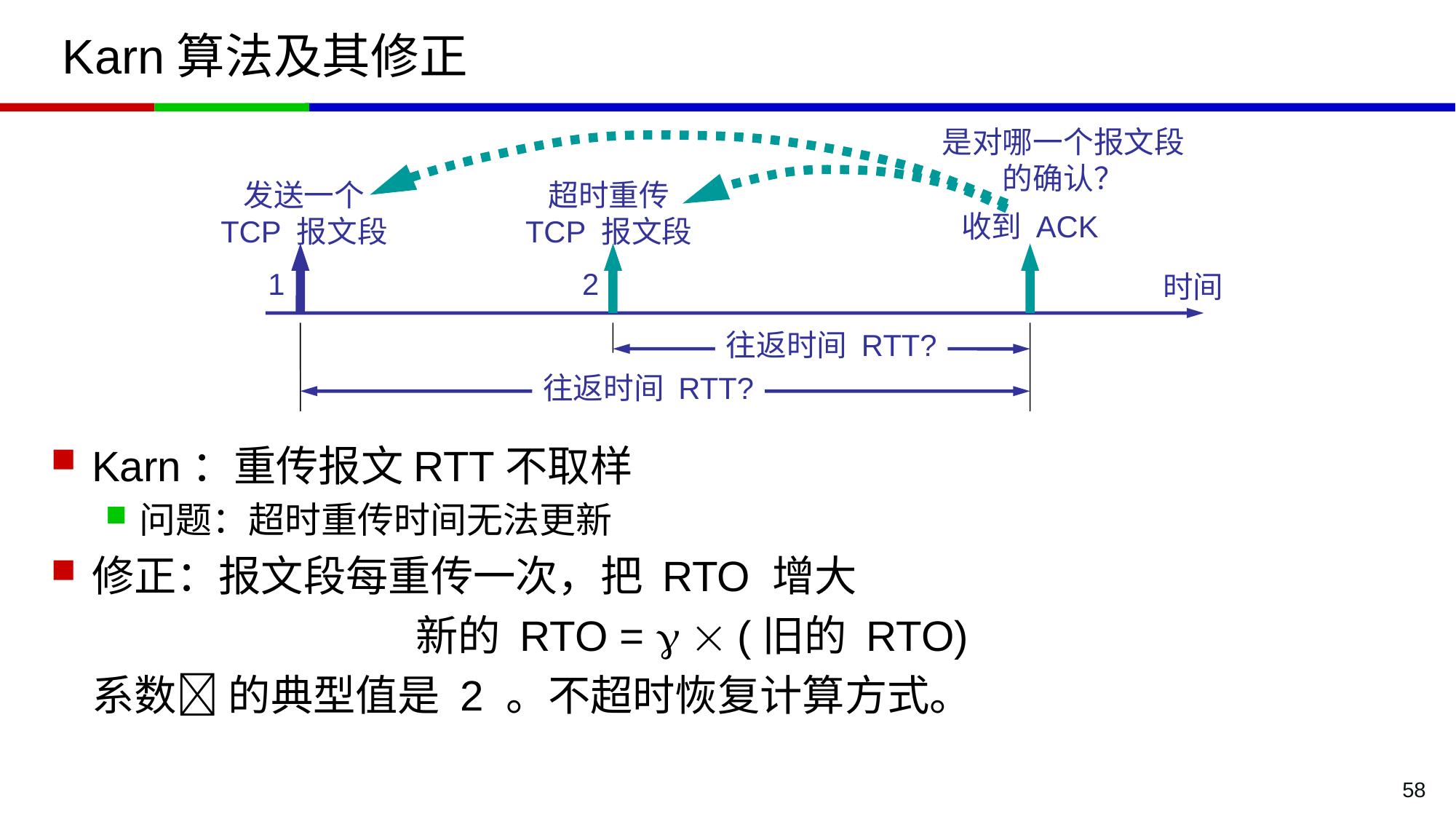

# Karn算法及其修正
是对哪一个报文段
的确认？

发送一个
TCP 报文段
超时重传
TCP 报文段
收到 ACK
1
2
时间

往返时间 RTT?

往返时间 RTT?

Karn：重传报文RTT不取样
问题：超时重传时间无法更新
修正：报文段每重传一次，把 RTO 增大
新的 RTO = γ × (旧的 RTO)
	系数γ 的典型值是 2 。不超时恢复计算方式。
58